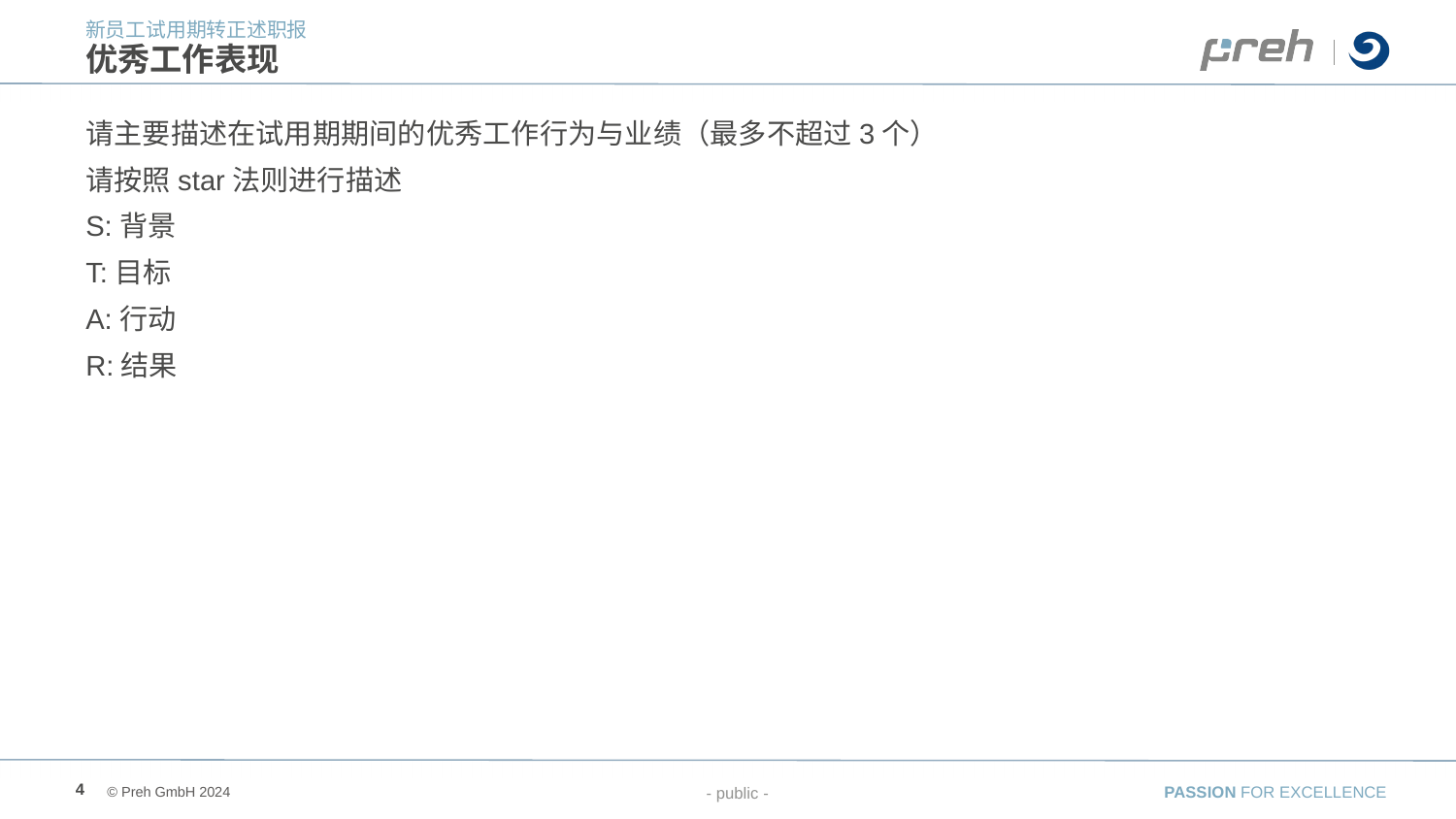

新员工试用期转正述职报
# 优秀工作表现
请主要描述在试用期期间的优秀工作行为与业绩（最多不超过3个）
请按照star法则进行描述
S:背景
T:目标
A:行动
R:结果